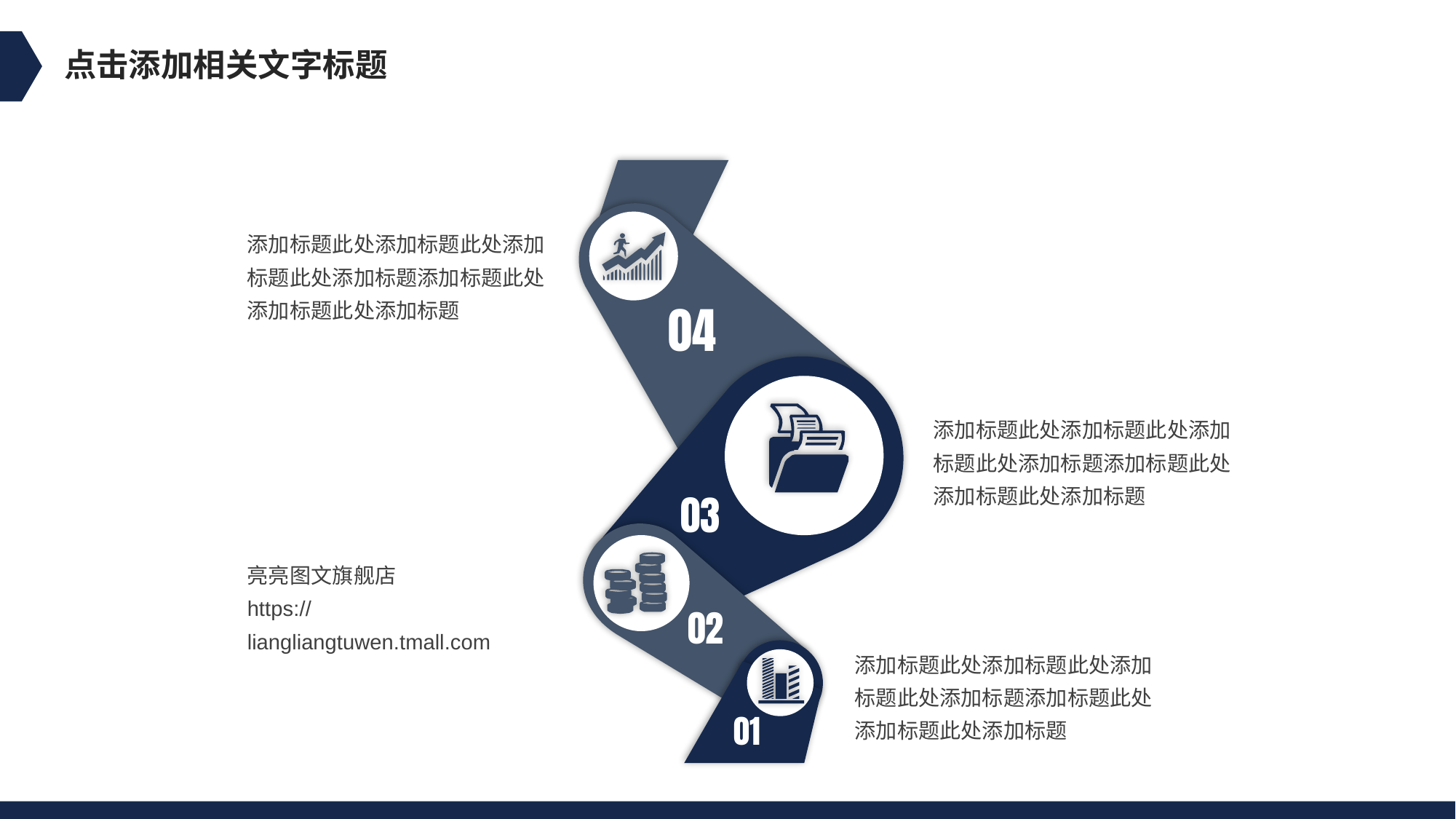

点击添加相关文字标题

04
添加标题此处添加标题此处添加标题此处添加标题添加标题此处添加标题此处添加标题

03

添加标题此处添加标题此处添加标题此处添加标题添加标题此处添加标题此处添加标题

02
亮亮图文旗舰店
https://liangliangtuwen.tmall.com

01
添加标题此处添加标题此处添加标题此处添加标题添加标题此处添加标题此处添加标题